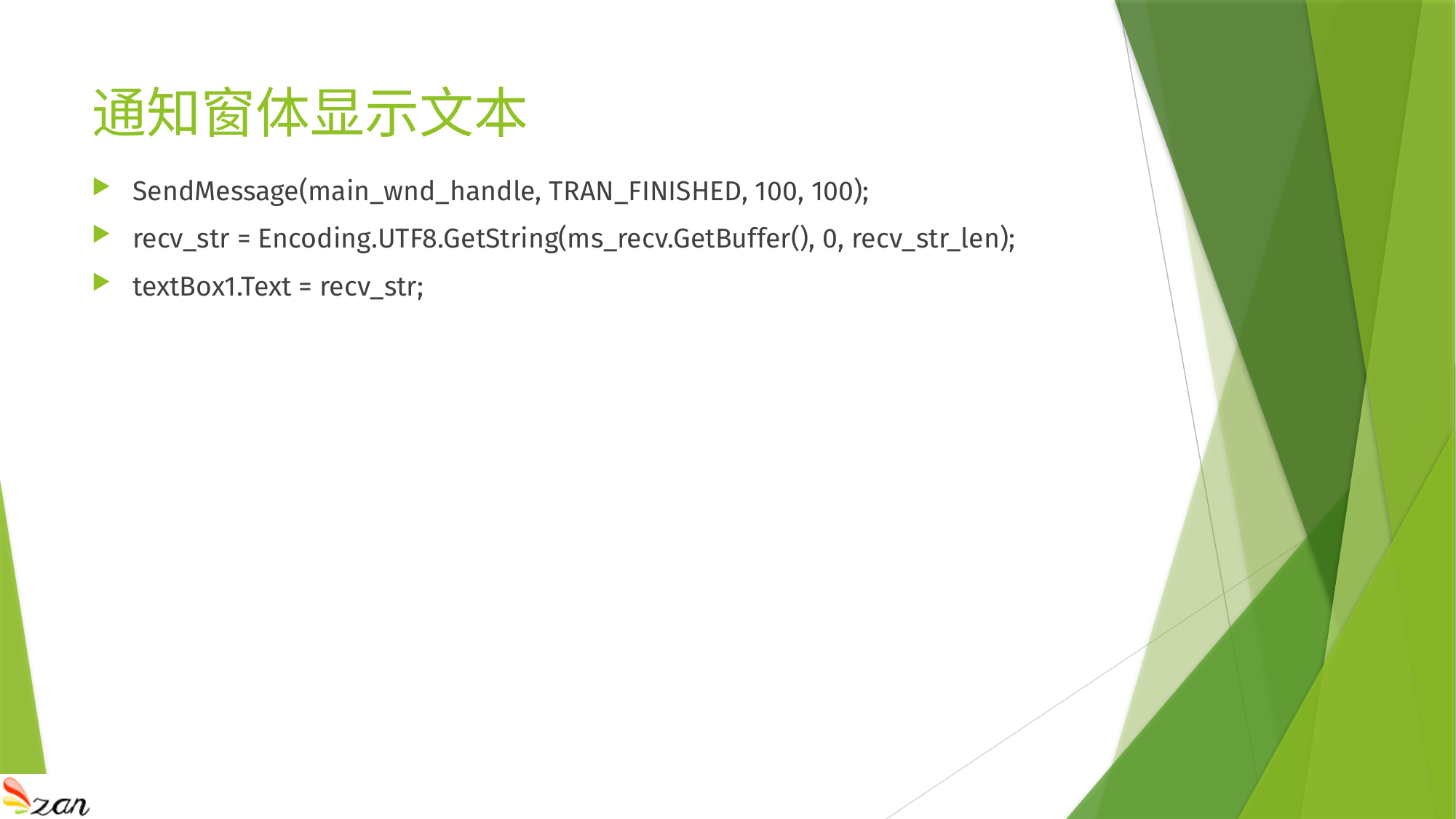

通知窗体显示文本
SendMessage(main_wnd_handle, TRAN_FINISHED, 100, 100);
recv_str = Encoding.UTF8.GetString(ms_recv.GetBuffer(), 0, recv_str_len);
textBox1.Text = recv_str;